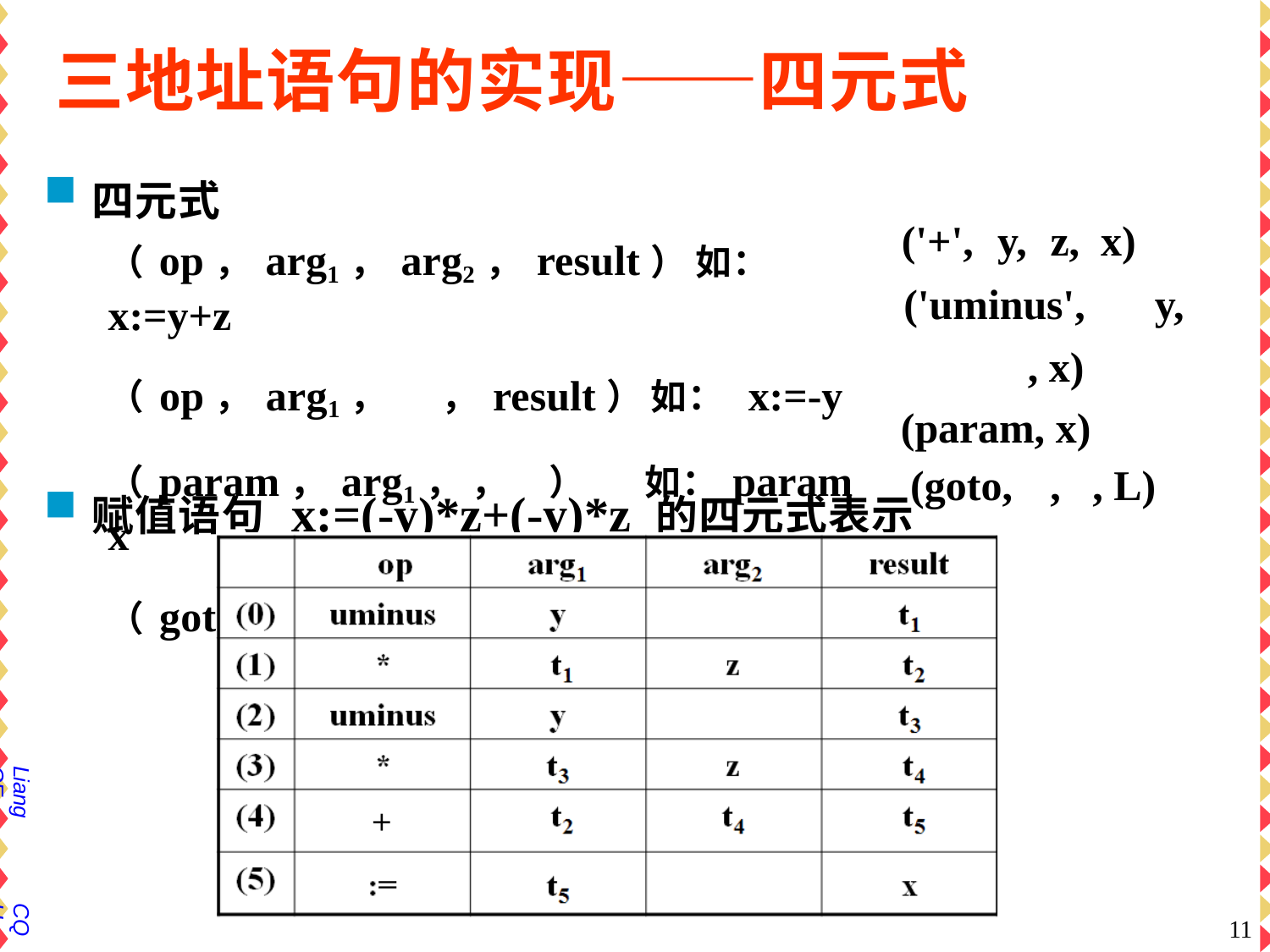

# 三地址语句的实现——四元式
四元式
（op，arg1，arg2，result） 如：x:=y+z
（op，arg1，	，result） 如： x:=-y
（param，arg1， ，	）	如：param x
（goto，	，	，语句标号）如：goto L
('+',	y,	z,	x)
('uminus',	y,	, x)  (param, x)
(goto,	,	, L)
赋值语句 x:=(-y)*z+(-y)*z 的四元式表示

Liang GE
CQU
11